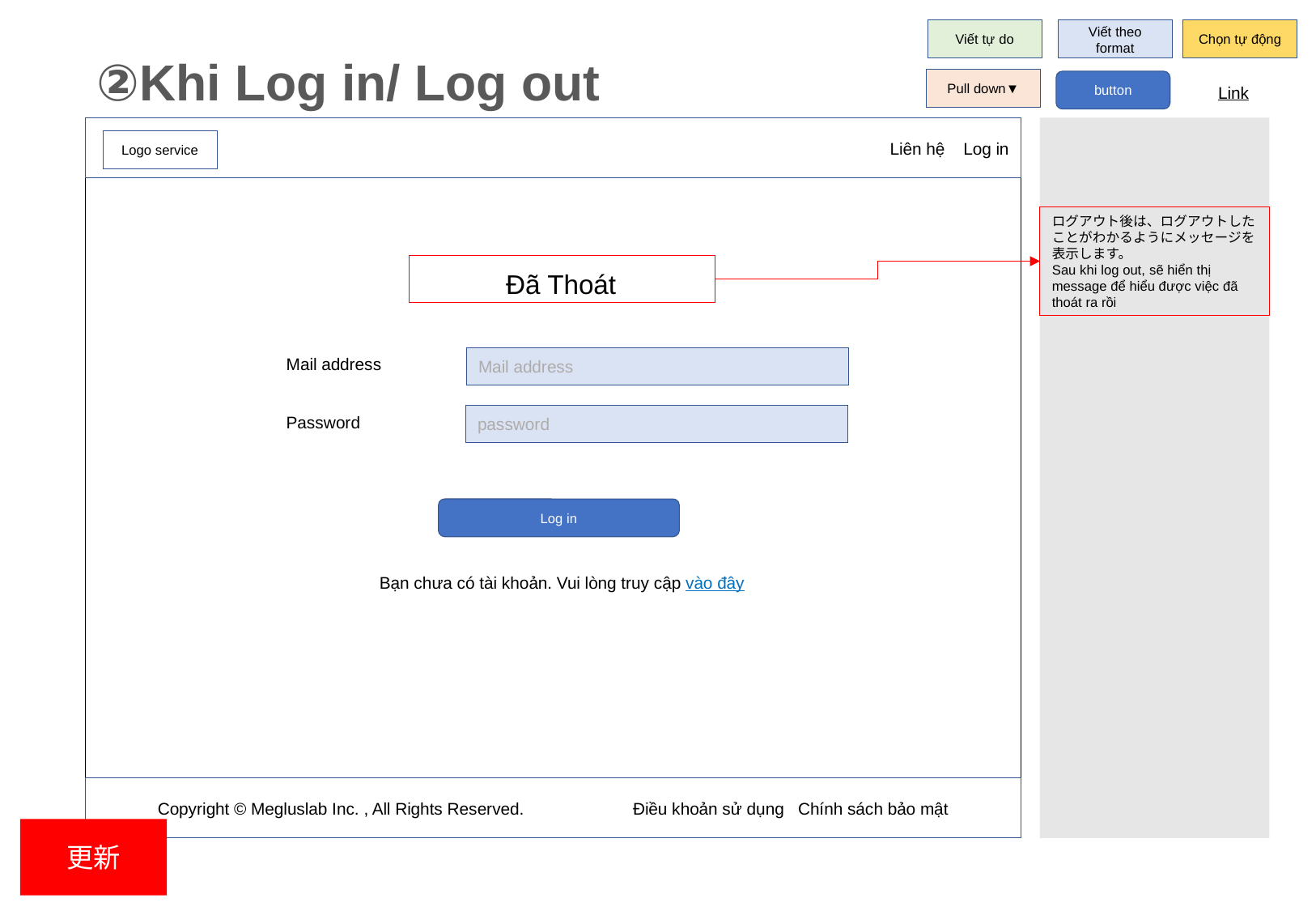

Viết tự do
Viết theo format
Chọn tự động
②Khi Log in/ Log out
Pull down▼
button
Link

　　　　　　Liên hệ    Log in

Logo service
ログアウト後は、ログアウトしたことがわかるようにメッセージを表示します。
Sau khi log out, sẽ hiển thị message để hiểu được việc đã thoát ra rồi

Đã Thoát
Mail address
Mail address
password
Password
Log in
Bạn chưa có tài khoản. Vui lòng truy cập vào đây
Copyright © Megluslab Inc. , All Rights Reserved.　　　　　　Điều khoản sử dụng   Chính sách bảo mật
更新